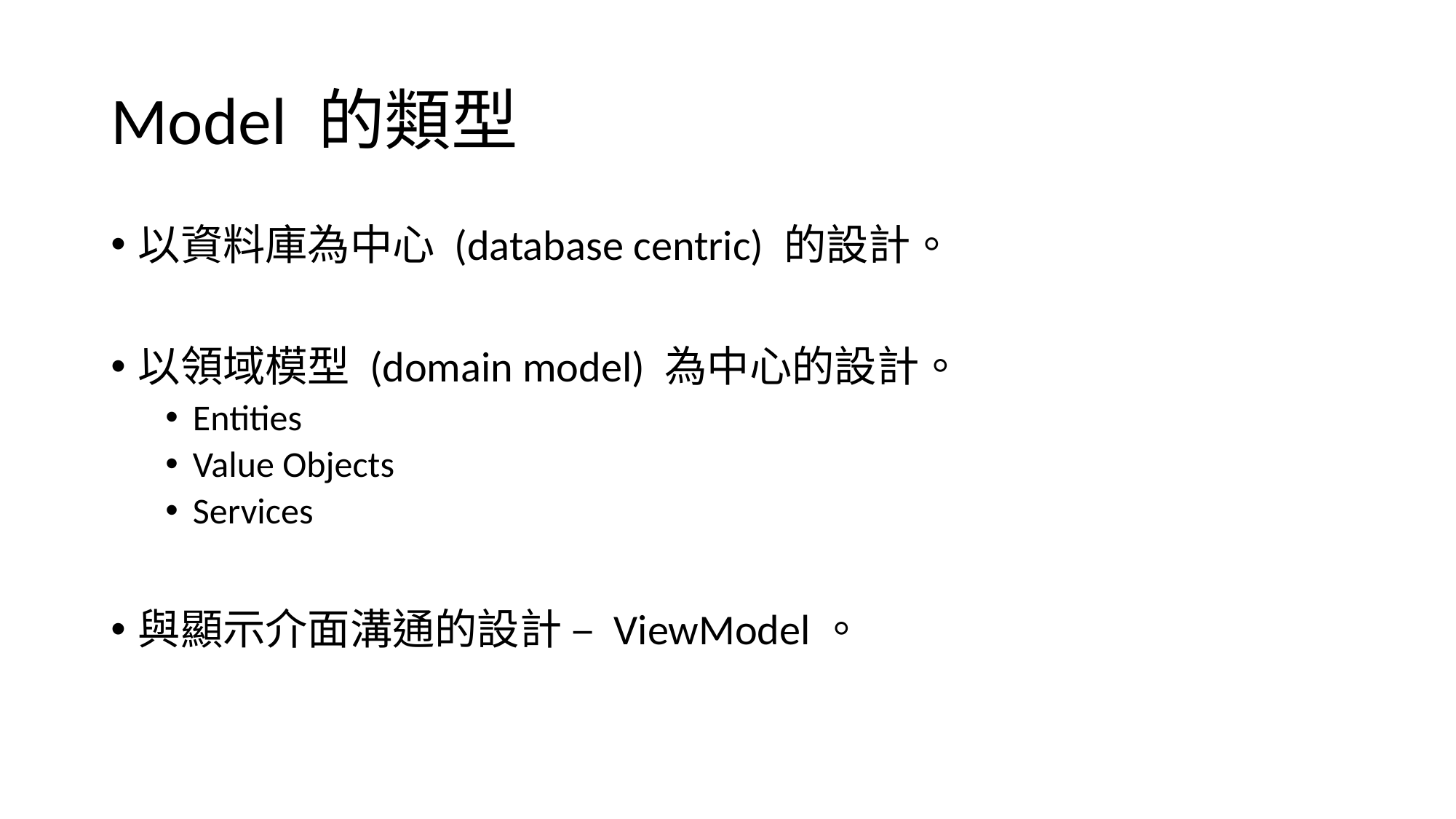

# Model 的類型
以資料庫為中心 (database centric) 的設計。

以領域模型 (domain model) 為中心的設計。
Entities
Value Objects
Services

與顯示介面溝通的設計 – ViewModel。